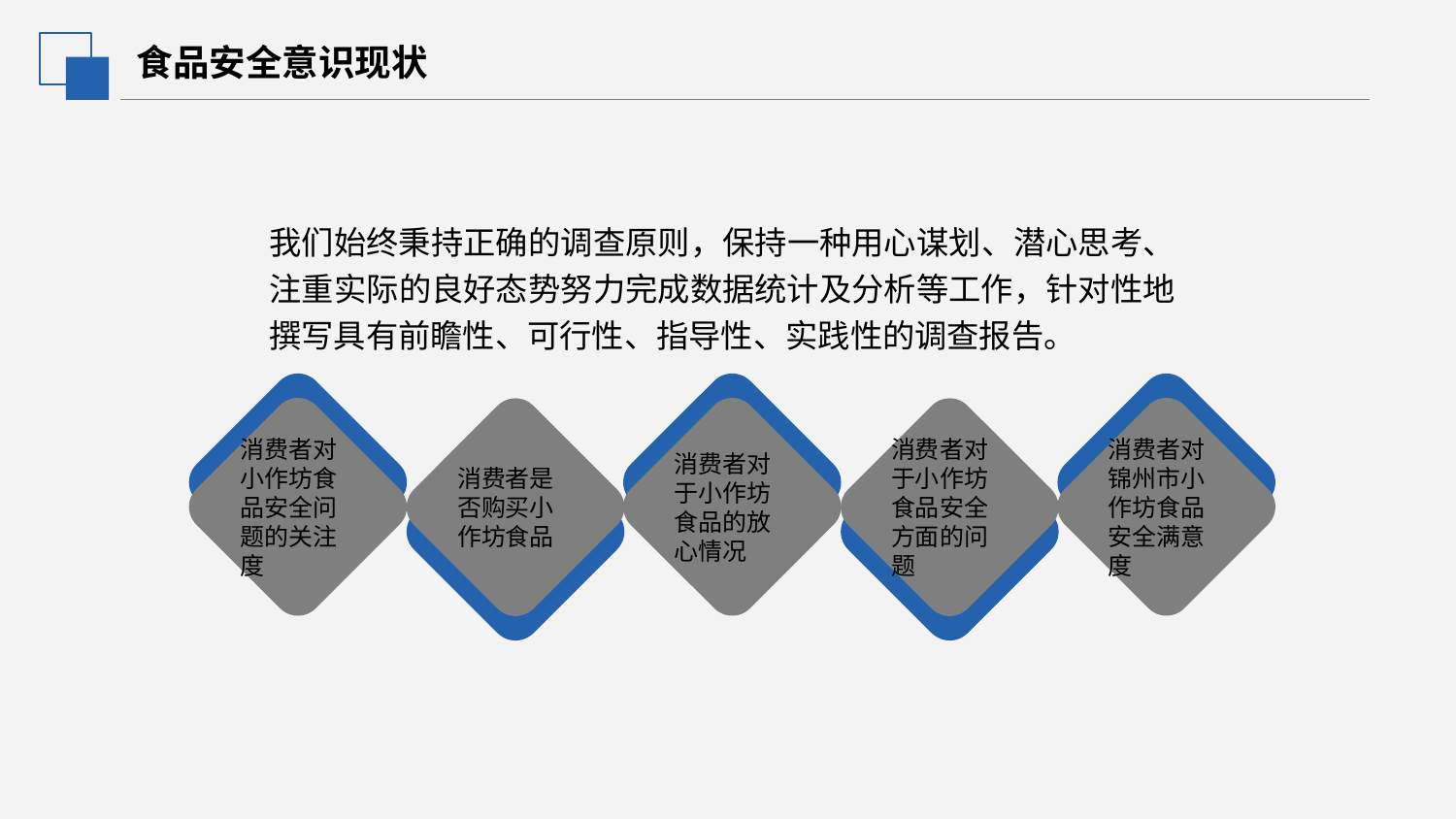

食品安全意识现状
我们始终秉持正确的调查原则，保持一种用心谋划、潜心思考、注重实际的良好态势努力完成数据统计及分析等工作，针对性地撰写具有前瞻性、可行性、指导性、实践性的调查报告。

消费者对小作坊食品安全问题的关注度
消费者是否购买小作坊食品
消费者对于小作坊食品的放心情况
消费者对于小作坊食品安全方面的问题
消费者对锦州市小作坊食品安全满意度